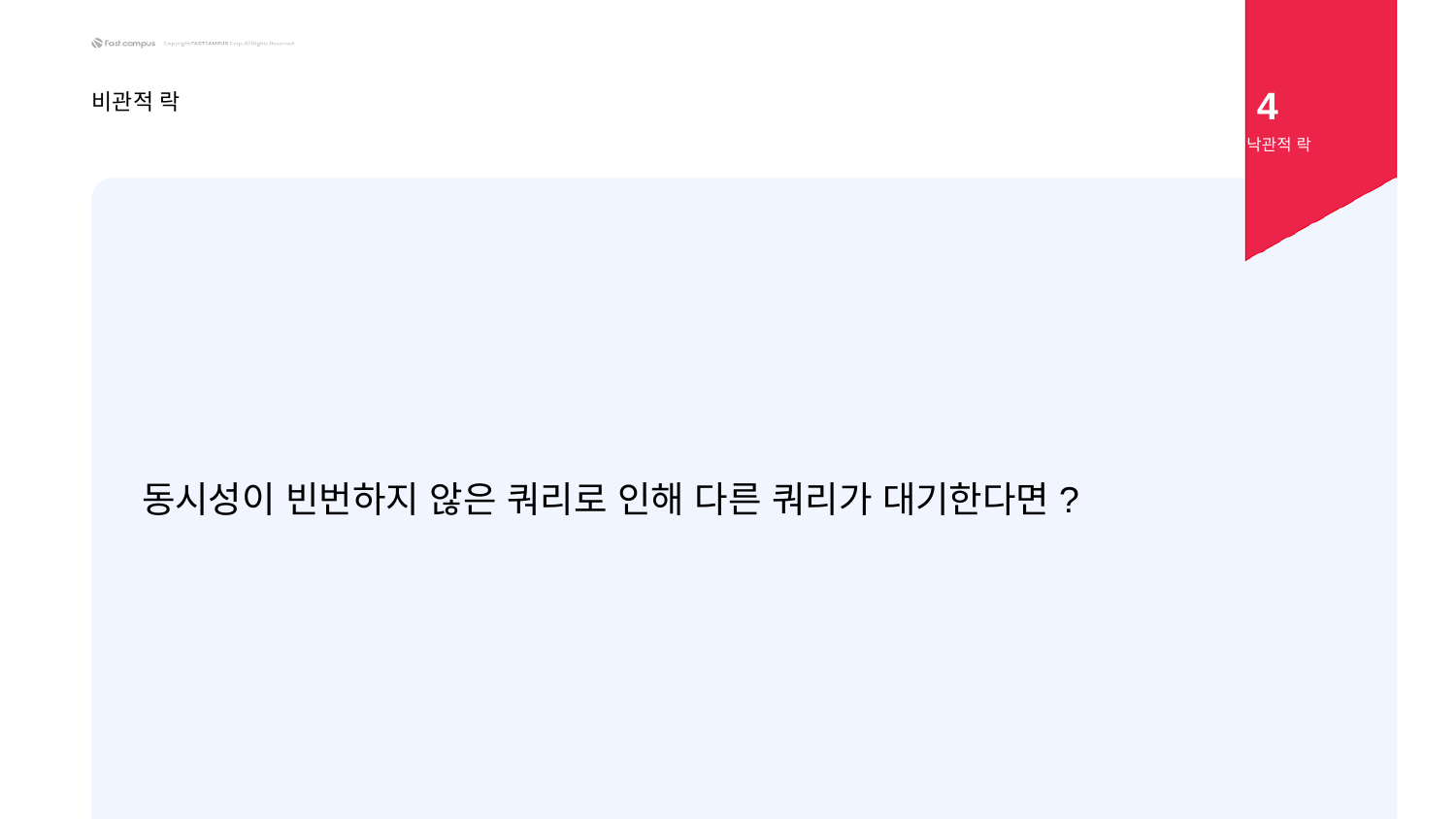

4
비관적 락
낙관적 락
동시성이 빈번하지 않은 쿼리로 인해 다른 쿼리가 대기한다면?